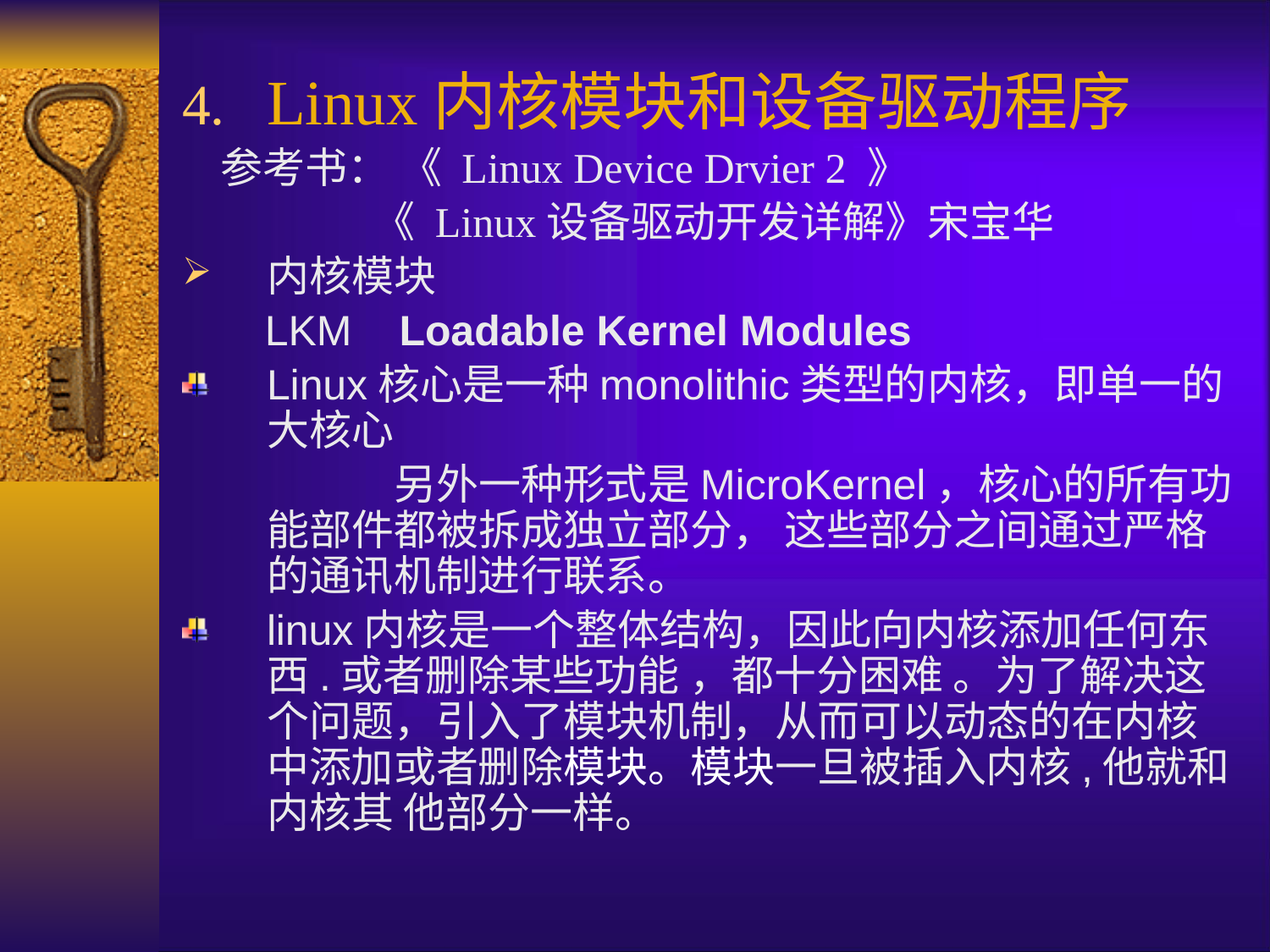

Linux内核模块和设备驱动程序
   参考书： 《 Linux Device Drvier 2 》
                   《 Linux设备驱动开发详解》宋宝华
内核模块
       LKM    Loadable Kernel Modules
Linux核心是一种monolithic类型的内核，即单一的大核心
     		另外一种形式是MicroKernel，核心的所有功能部件都被拆成独立部分， 这些部分之间通过严格的通讯机制进行联系。
linux内核是一个整体结构，因此向内核添加任何东西.或者删除某些功能 ，都十分困难 。为了解决这个问题，引入了模块机制，从而可以动态的在内核中添加或者删除模块。模块一旦被插入内核,他就和内核其 他部分一样。